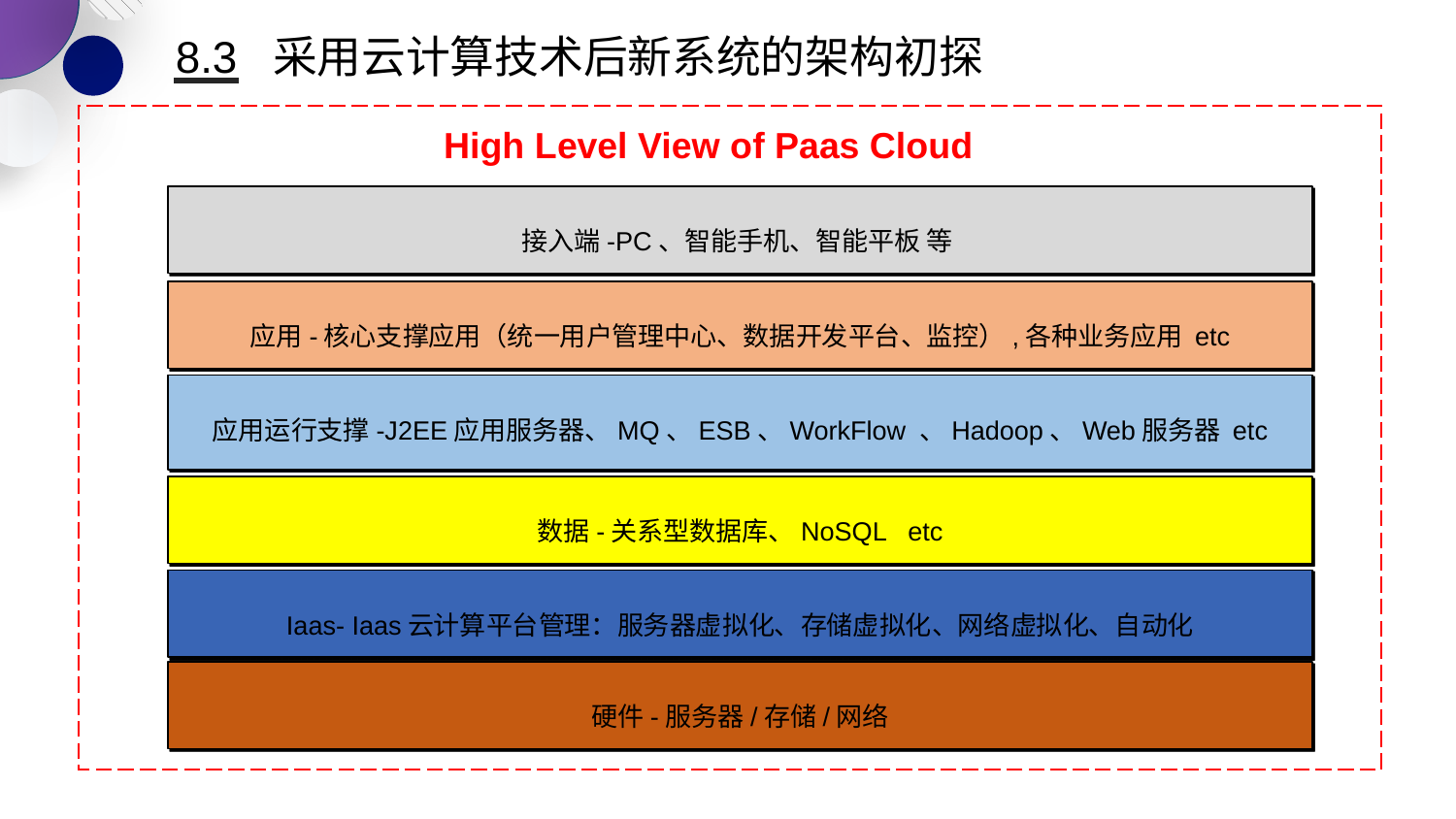

8.3  采用云计算技术后新系统的架构初探

High Level View of Paas Cloud

接入端-PC、智能手机、智能平板 等

应用-核心支撑应用（统一用户管理中心、数据开发平台、监控）,各种业务应用 etc

应用运行支撑-J2EE应用服务器、MQ、ESB、WorkFlow 、Hadoop、Web服务器 etc

数据-关系型数据库、NoSQL   etc

Iaas- Iaas云计算平台管理：服务器虚拟化、存储虚拟化、网络虚拟化、自动化

硬件-服务器/存储/网络